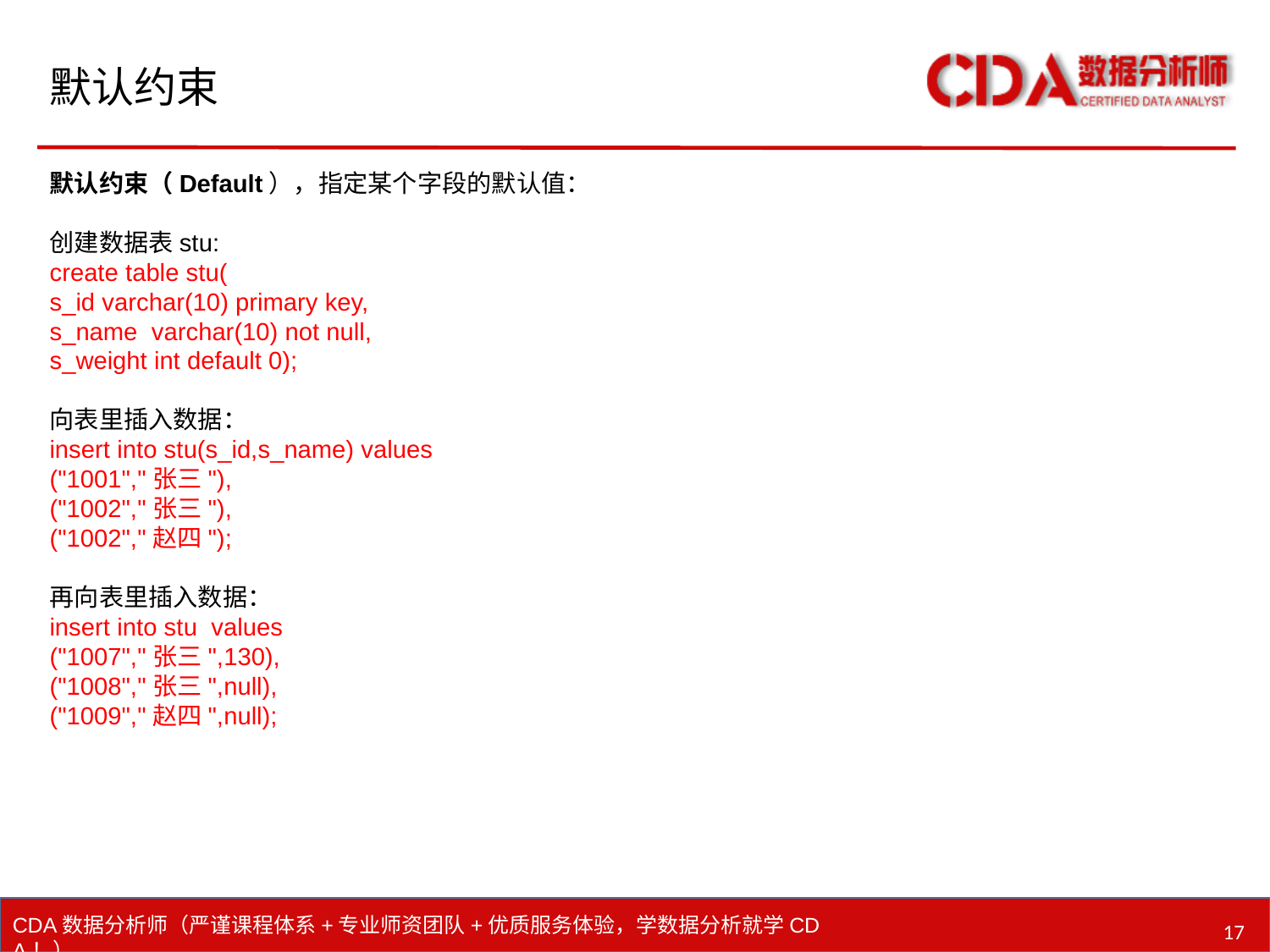

# 默认约束
默认约束（Default），指定某个字段的默认值：

创建数据表stu:
create table stu(
s_id varchar(10) primary key,
s_name  varchar(10) not null,
s_weight int default 0);

向表里插入数据：
insert into stu(s_id,s_name) values
("1001","张三"),
("1002","张三"),
("1002","赵四");

再向表里插入数据：
insert into stu  values
("1007","张三",130),
("1008","张三",null),
("1009","赵四",null);

17